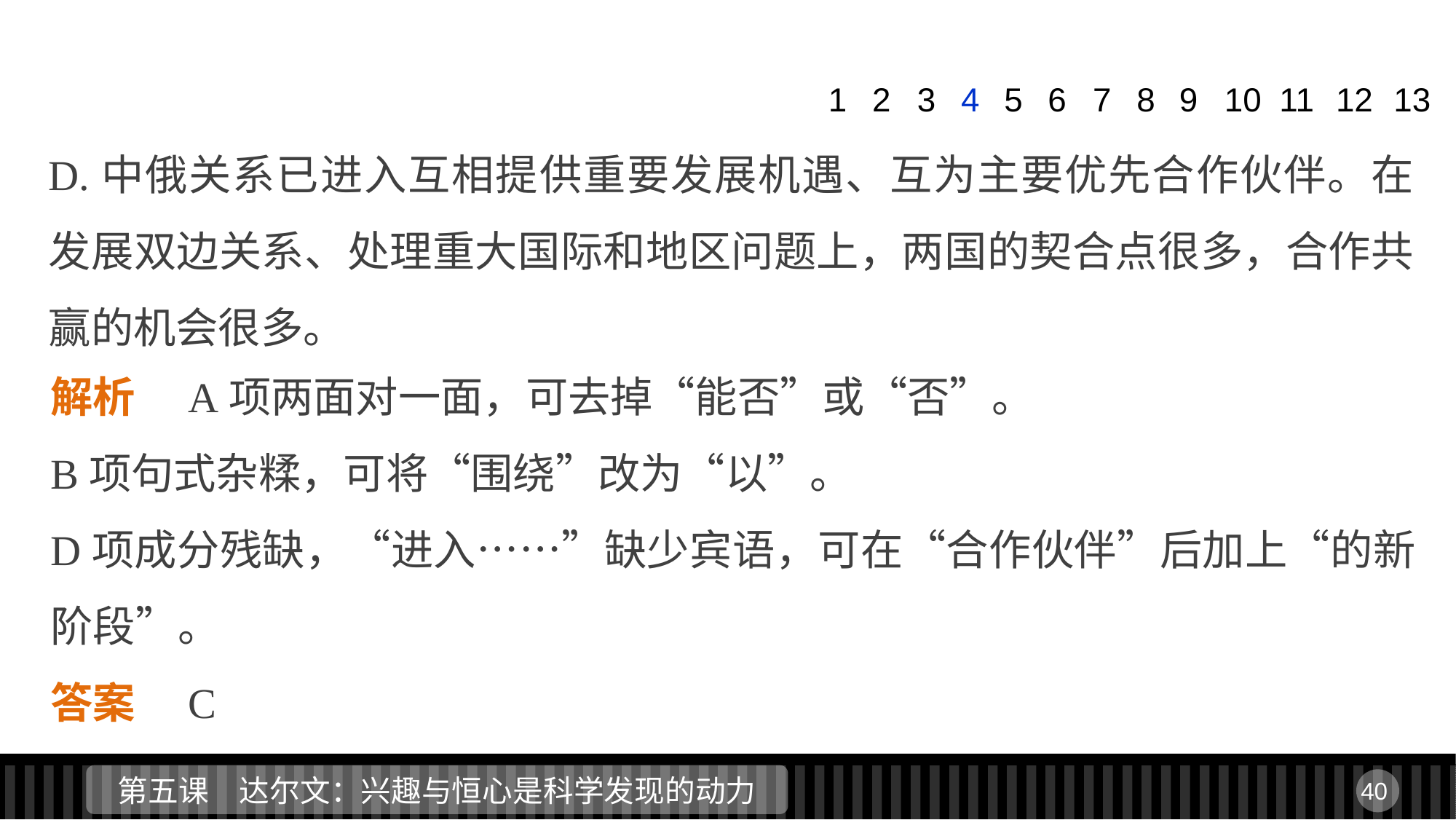

1
2
3
4
5
6
7
8
9
11
12
13
10
D.中俄关系已进入互相提供重要发展机遇、互为主要优先合作伙伴。在发展双边关系、处理重大国际和地区问题上，两国的契合点很多，合作共赢的机会很多。
解析　A项两面对一面，可去掉“能否”或“否”。
B项句式杂糅，可将“围绕”改为“以”。
D项成分残缺，“进入……”缺少宾语，可在“合作伙伴”后加上“的新阶段”。
答案　C